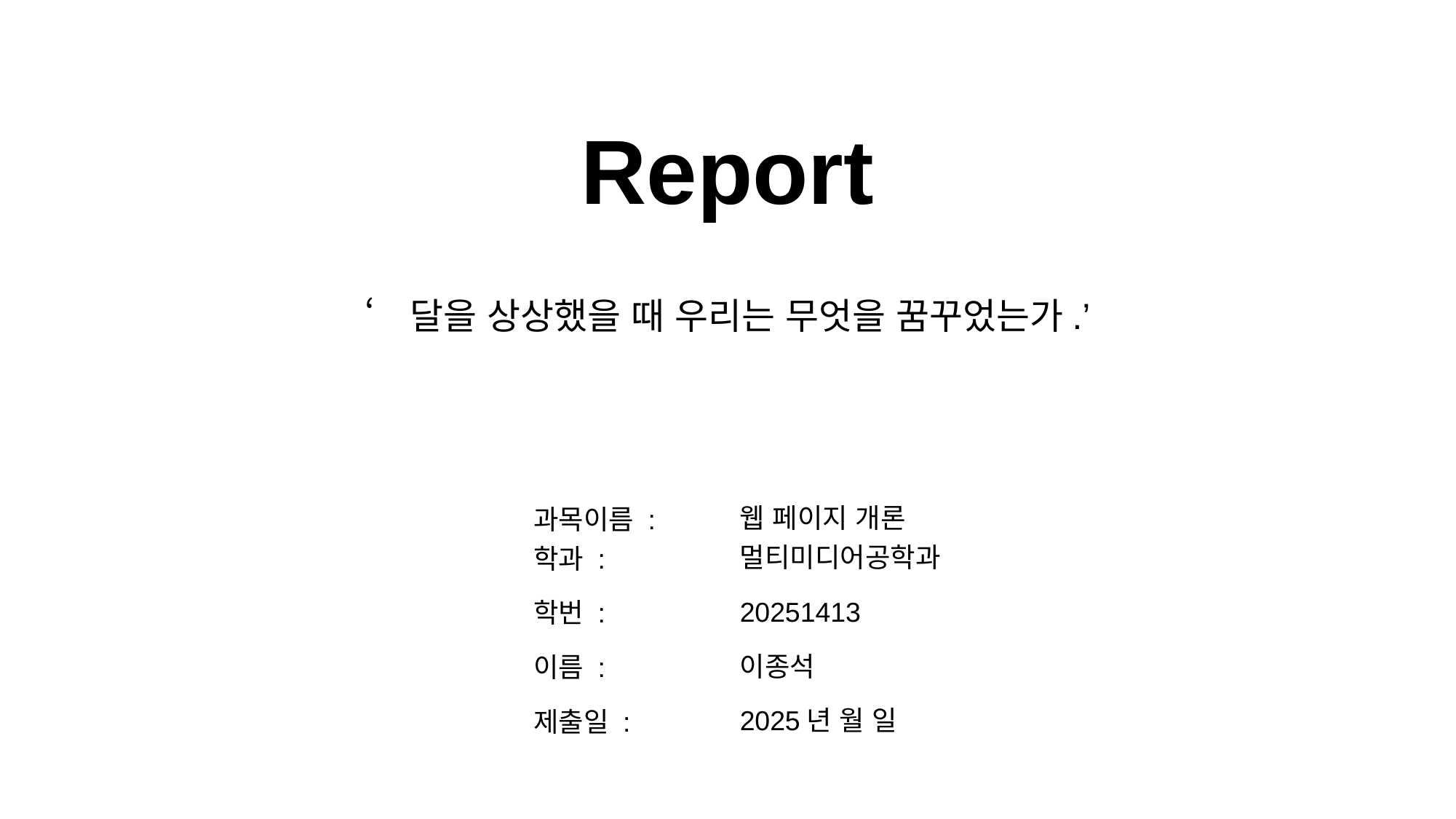

# Report
‘달을 상상했을 때 우리는 무엇을 꿈꾸었는가.’
웹 페이지 개론
멀티미디어공학과
20251413
이종석
2025년 월 일
과목이름 :
학과 :
학번 :
이름 :
제출일 :